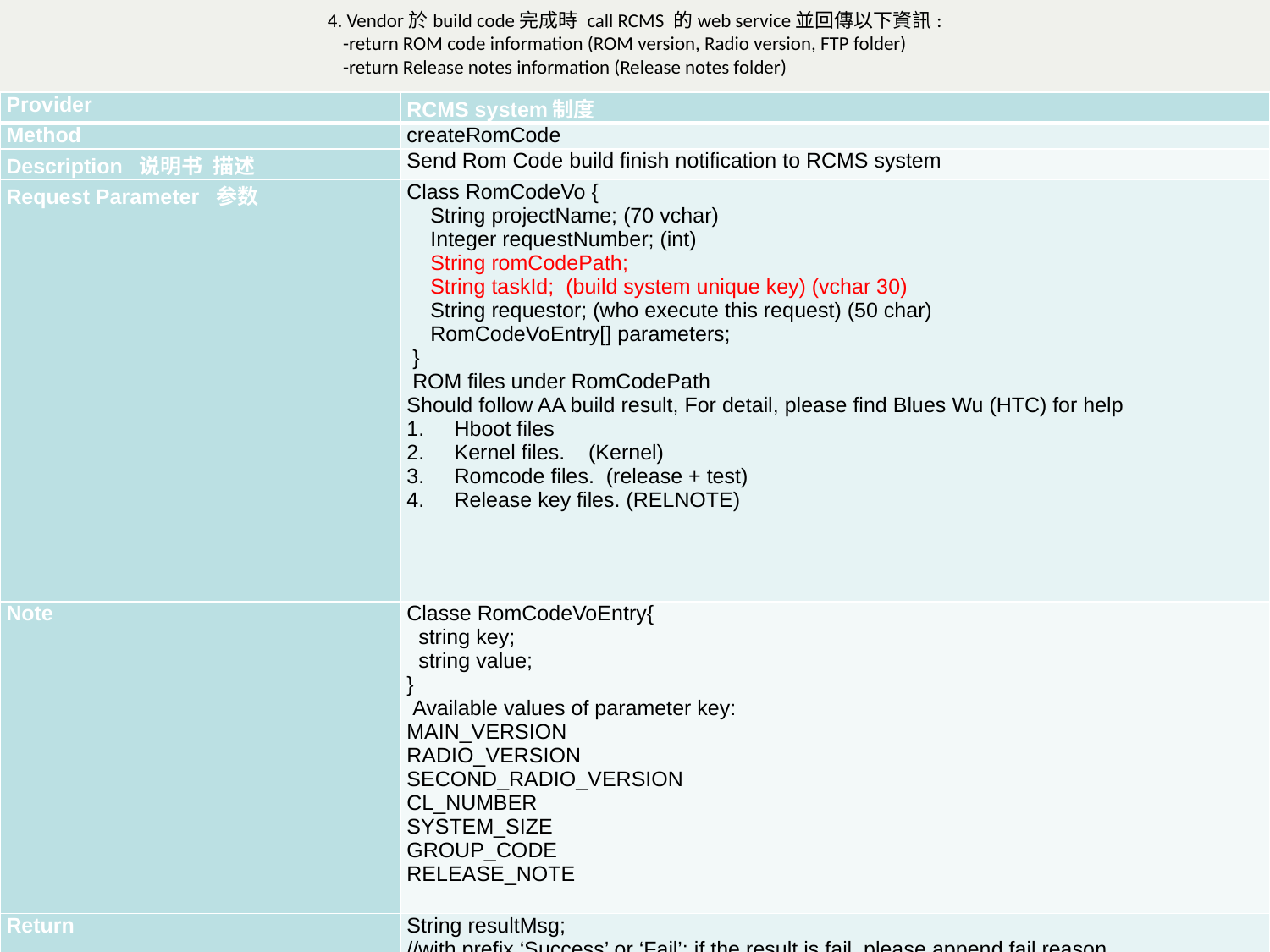

4. Vendor於build code完成時 call RCMS 的web service並回傳以下資訊:
   -return ROM code information (ROM version, Radio version, FTP folder)
   -return Release notes information (Release notes folder)

| Provider | RCMS system制度 |
| --- | --- |
| Method | createRomCode |
| Description 说明书 描述 | Send Rom Code build finish notification to RCMS system |
| Request Parameter 参数 | Class RomCodeVo {     String projectName; (70 vchar)     Integer requestNumber; (int)     String romCodePath;     String taskId;  (build system unique key) (vchar 30)         String requestor; (who execute this request) (50 char)     RomCodeVoEntry[] parameters;  }  ROM files under RomCodePath Should follow AA build result, For detail, please find Blues Wu (HTC) for help Hboot files      Kernel files.    (Kernel) Romcode files.  (release + test) Release key files. (RELNOTE) |
| Note | Classe RomCodeVoEntry{   string key;   string value; }  Available values of parameter key: MAIN\_VERSION RADIO\_VERSION SECOND\_RADIO\_VERSION CL\_NUMBER SYSTEM\_SIZE GROUP\_CODE RELEASE\_NOTE |
| Return | String resultMsg; //with prefix ‘Success’ or ‘Fail’; if the result is fail, please append fail reason |